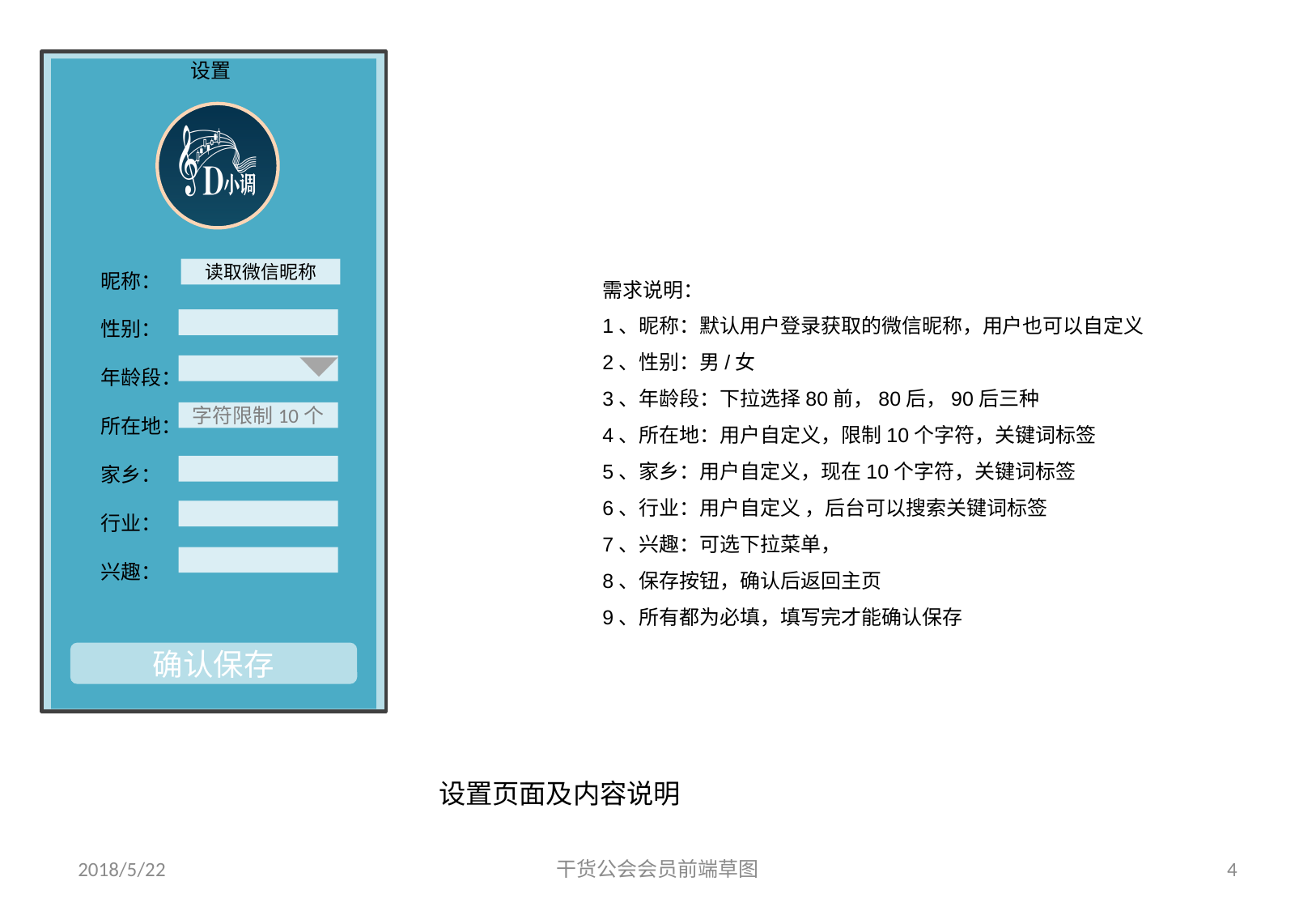

设置

昵称：
性别：
年龄段：
所在地：
家乡：
行业：
兴趣：
读取微信昵称

字符限制10个

确认保存

需求说明：
1、昵称：默认用户登录获取的微信昵称，用户也可以自定义
2、性别：男/女
3、年龄段：下拉选择80前，80后，90后三种
4、所在地：用户自定义，限制10个字符，关键词标签
5、家乡：用户自定义，现在10个字符，关键词标签
6、行业：用户自定义 ，后台可以搜索关键词标签
7、兴趣：可选下拉菜单，
8、保存按钮，确认后返回主页
9、所有都为必填，填写完才能确认保存

设置页面及内容说明
2018/5/22
干货公会会员前端草图
4